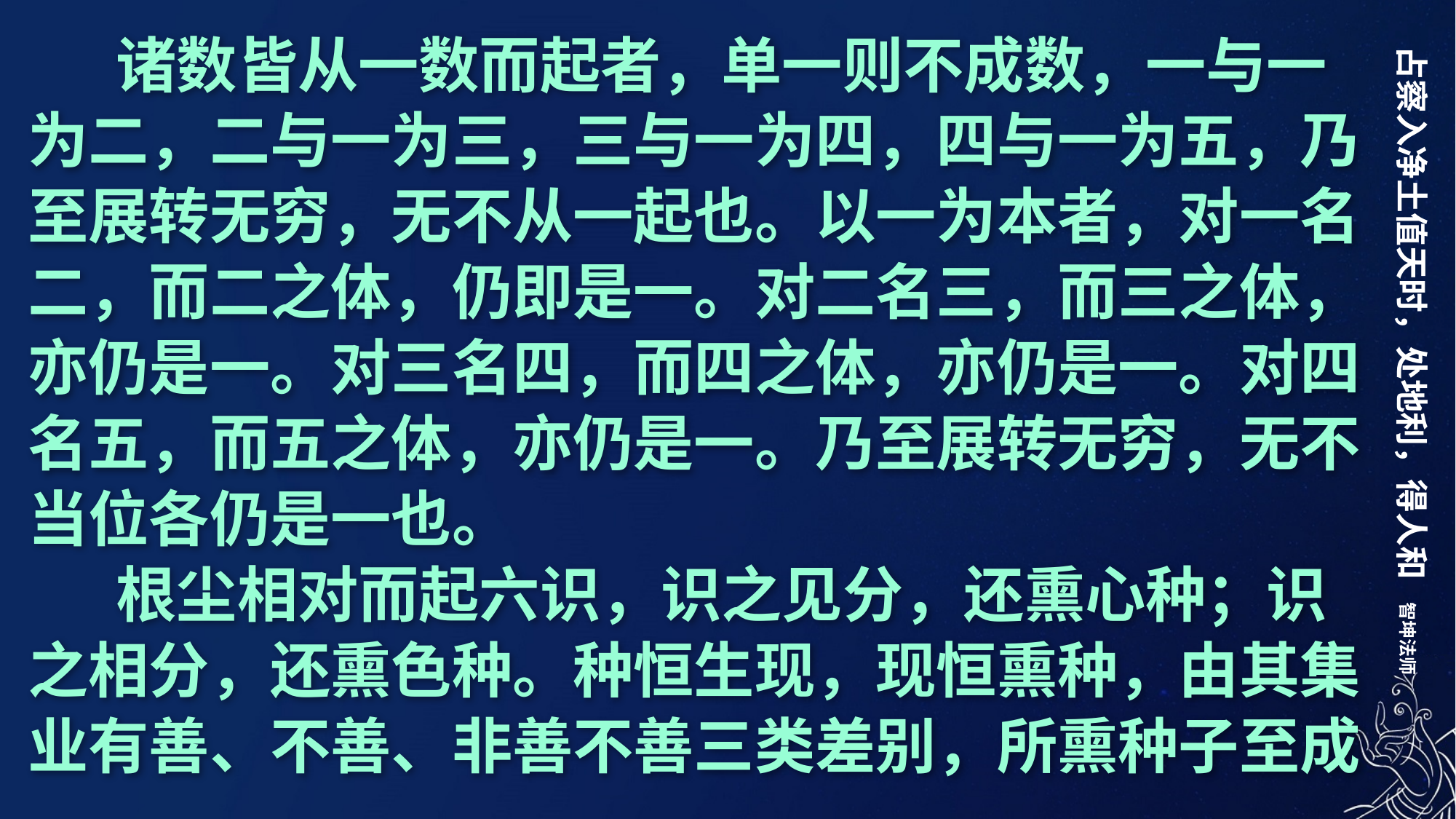

诸数皆从一数而起者，单一则不成数，一与一为二，二与一为三，三与一为四，四与一为五，乃至展转无穷，无不从一起也。以一为本者，对一名二，而二之体，仍即是一。对二名三，而三之体，亦仍是一。对三名四，而四之体，亦仍是一。对四名五，而五之体，亦仍是一。乃至展转无穷，无不当位各仍是一也。
　  根尘相对而起六识，识之见分，还熏心种；识之相分，还熏色种。种恒生现，现恒熏种，由其集业有善、不善、非善不善三类差别，所熏种子至成